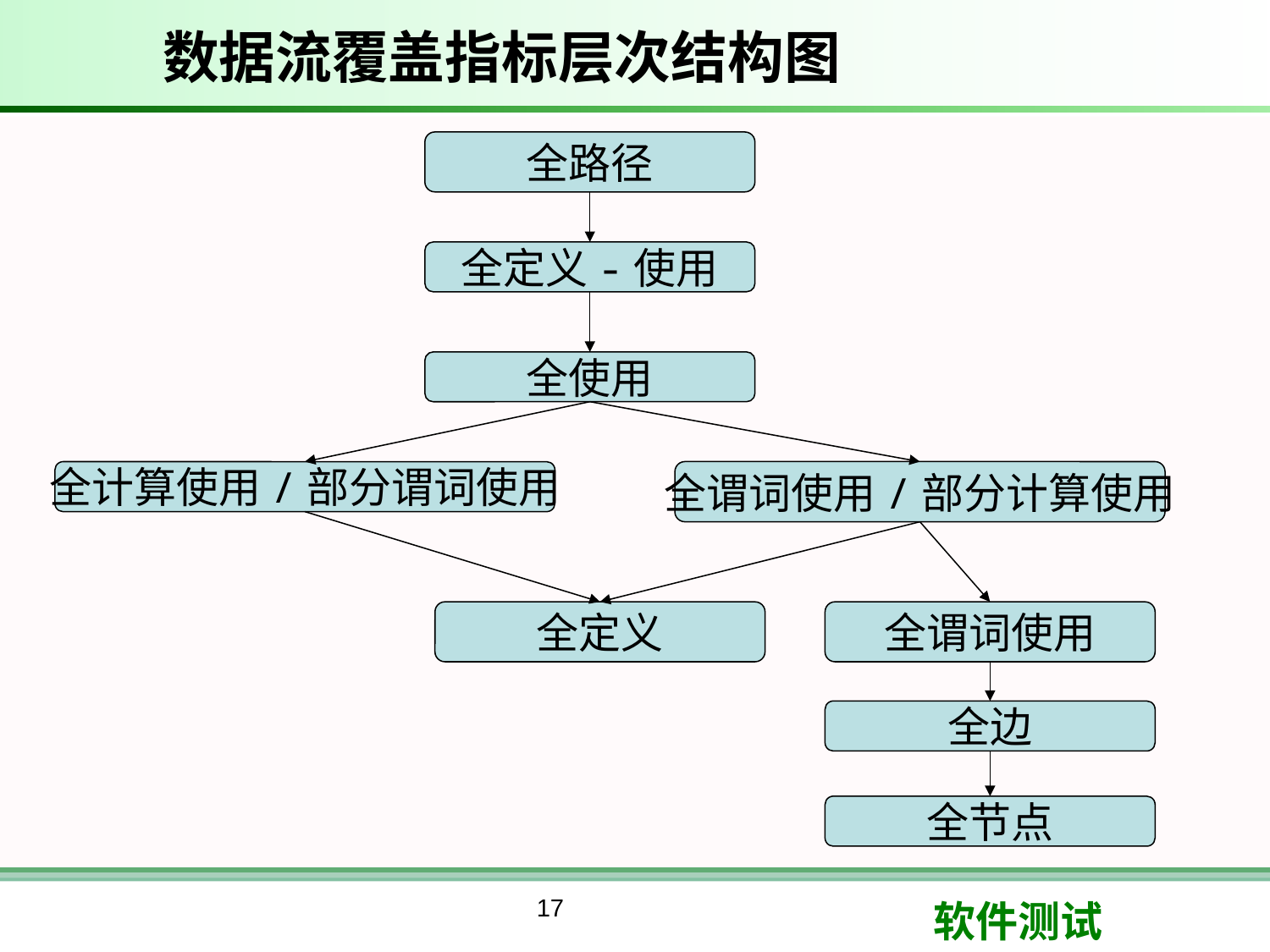

# 数据流覆盖指标层次结构图
全路径
全定义-使用
全使用
全计算使用/部分谓词使用
全谓词使用/部分计算使用
全定义
全谓词使用
全边
全节点
17